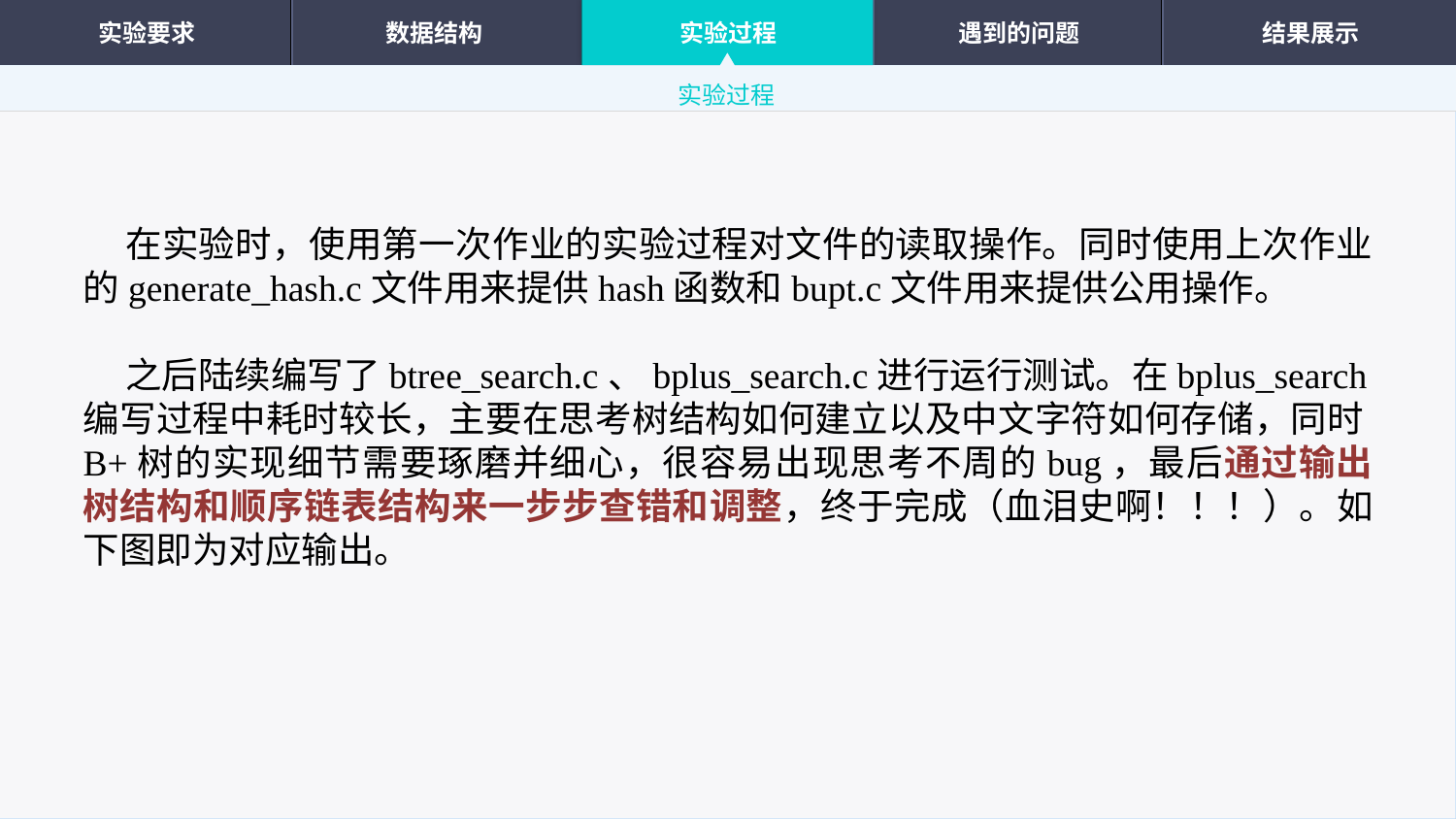

实验要求
数据结构
实验过程
遇到的问题
结果展示
实验过程
在实验时，使用第一次作业的实验过程对文件的读取操作。同时使用上次作业的generate_hash.c文件用来提供hash函数和bupt.c文件用来提供公用操作。

之后陆续编写了btree_search.c、bplus_search.c进行运行测试。在bplus_search编写过程中耗时较长，主要在思考树结构如何建立以及中文字符如何存储，同时B+树的实现细节需要琢磨并细心，很容易出现思考不周的bug，最后通过输出树结构和顺序链表结构来一步步查错和调整，终于完成（血泪史啊！！！）。如下图即为对应输出。